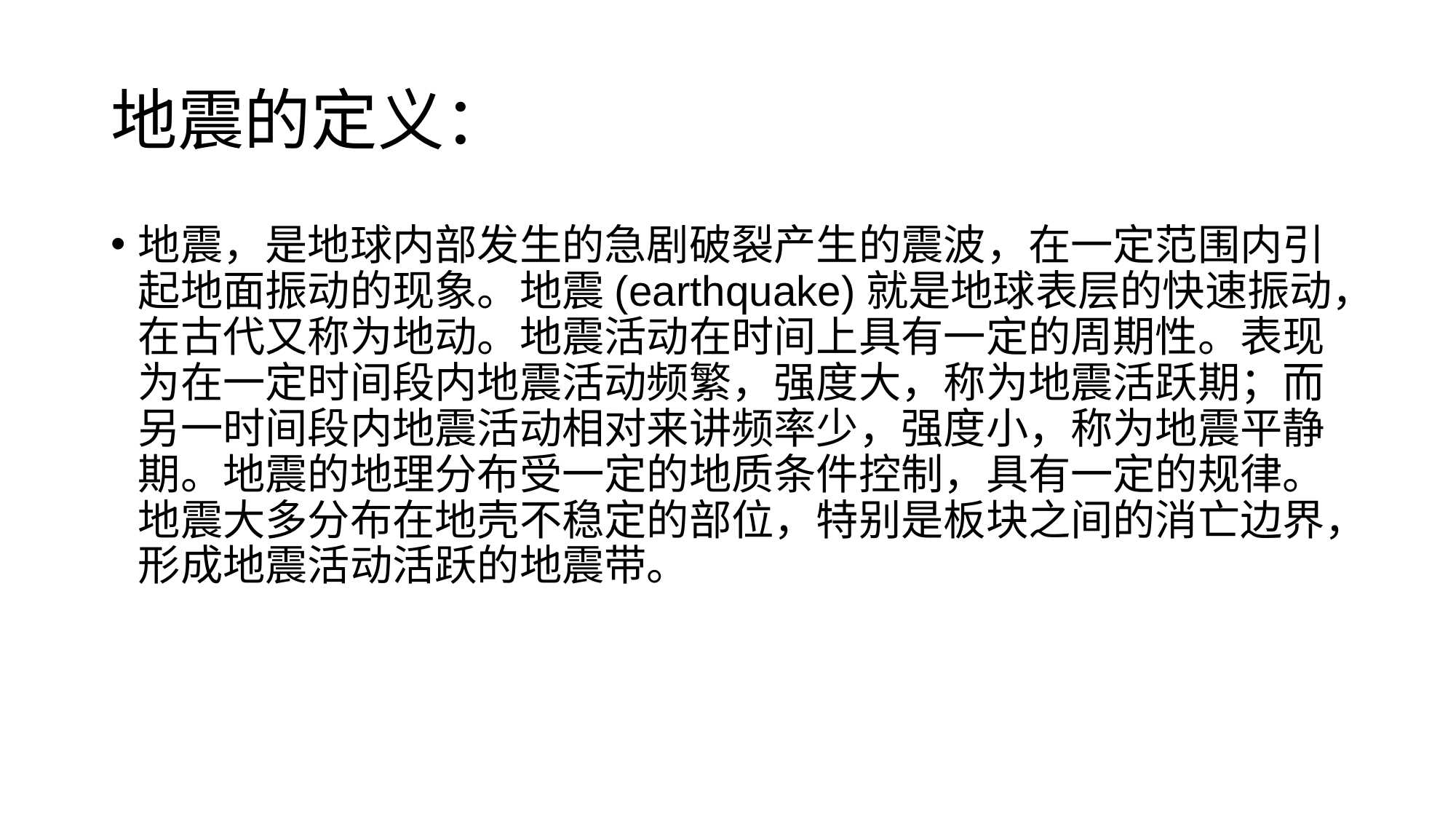

# 地震的定义：
地震，是地球内部发生的急剧破裂产生的震波，在一定范围内引起地面振动的现象。地震(earthquake)就是地球表层的快速振动，在古代又称为地动。地震活动在时间上具有一定的周期性。表现为在一定时间段内地震活动频繁，强度大，称为地震活跃期；而另一时间段内地震活动相对来讲频率少，强度小，称为地震平静期。地震的地理分布受一定的地质条件控制，具有一定的规律。地震大多分布在地壳不稳定的部位，特别是板块之间的消亡边界，形成地震活动活跃的地震带。